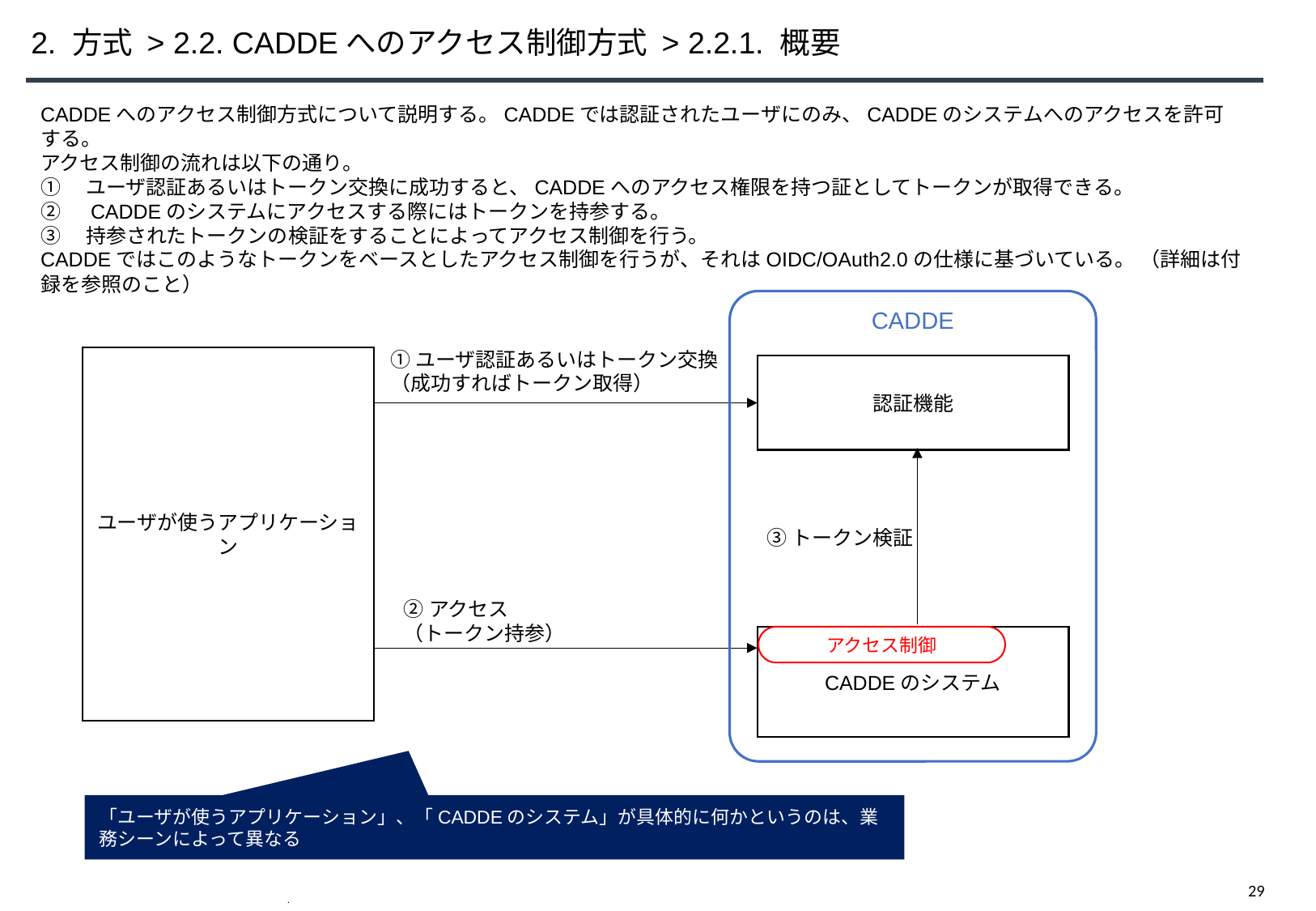

# 2. 方式 > 2.2. CADDEへのアクセス制御方式 > 2.2.1. 概要
CADDEへのアクセス制御方式について説明する。CADDEでは認証されたユーザにのみ、CADDEのシステムへのアクセスを許可する。
アクセス制御の流れは以下の通り。
①　ユーザ認証あるいはトークン交換に成功すると、CADDEへのアクセス権限を持つ証としてトークンが取得できる。
②　CADDEのシステムにアクセスする際にはトークンを持参する。
③　持参されたトークンの検証をすることによってアクセス制御を行う。
CADDEではこのようなトークンをベースとしたアクセス制御を行うが、それはOIDC/OAuth2.0の仕様に基づいている。 （詳細は付録を参照のこと）
CADDE
①ユーザ認証あるいはトークン交換
（成功すればトークン取得）
ユーザが使うアプリケーション
認証機能
③トークン検証
②アクセス
（トークン持参）
CADDEのシステム
アクセス制御
「ユーザが使うアプリケーション」、「CADDEのシステム」が具体的に何かというのは、業務シーンによって異なる